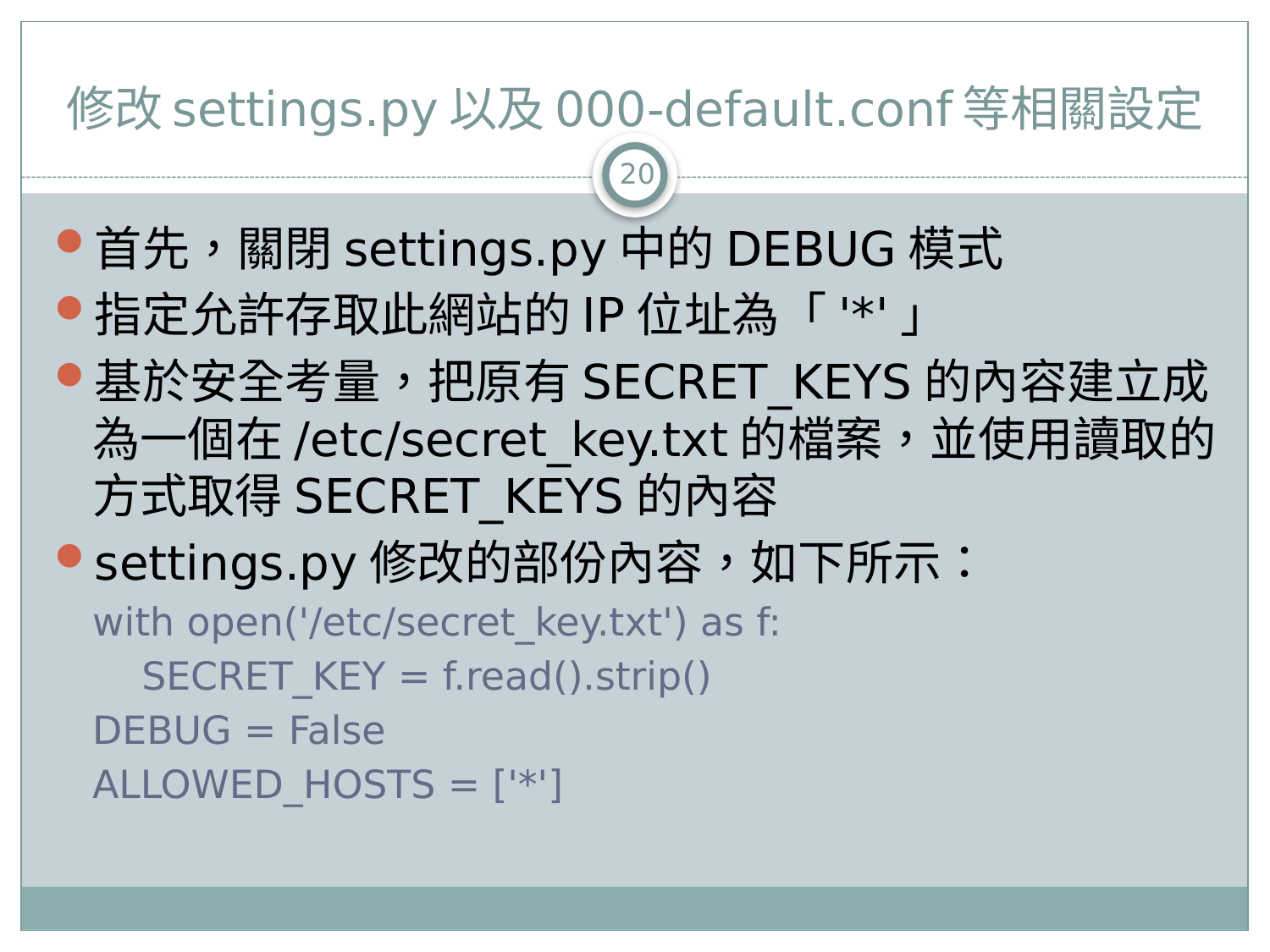

# 修改settings.py以及000-default.conf等相關設定
20
首先，關閉settings.py中的DEBUG模式
指定允許存取此網站的IP位址為「'*'」
基於安全考量，把原有SECRET_KEYS的內容建立成為一個在/etc/secret_key.txt的檔案，並使用讀取的方式取得SECRET_KEYS的內容
settings.py修改的部份內容，如下所示：
with open('/etc/secret_key.txt') as f:
    SECRET_KEY = f.read().strip()
DEBUG = False
ALLOWED_HOSTS = ['*']